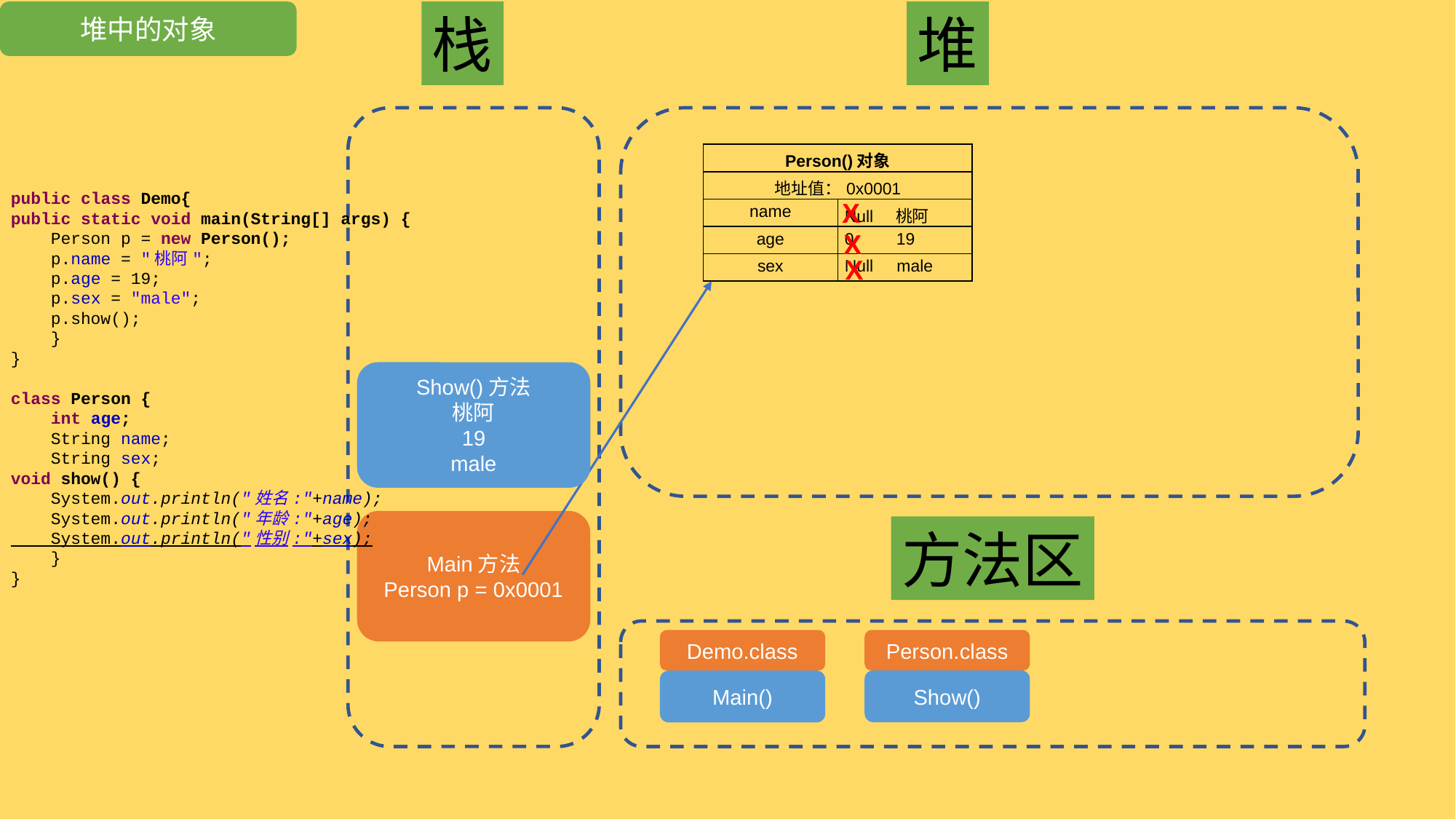

堆中的对象
栈
堆

| Person()对象 |  |
| --- | --- |
| 地址值：0x0001 |  |
| name | Null 桃阿 |
| age | 0 19 |
| sex | Null male |

public class Demo{
public static void main(String[] args) {
    Person p = new Person();
    p.name = "桃阿";
    p.age = 19;
    p.sex = "male";
    p.show();
    }
}

class Person {
    int age;
    String name;
    String sex;
void show() {
    System.out.println("姓名:"+name);
    System.out.println("年龄:"+age);
    System.out.println("性别:"+sex);
    }
}
X
X
X
Show()方法
桃阿
19
male
Main方法
Person p = 0x0001
方法区

Demo.class
Person.class
Show()
Main()